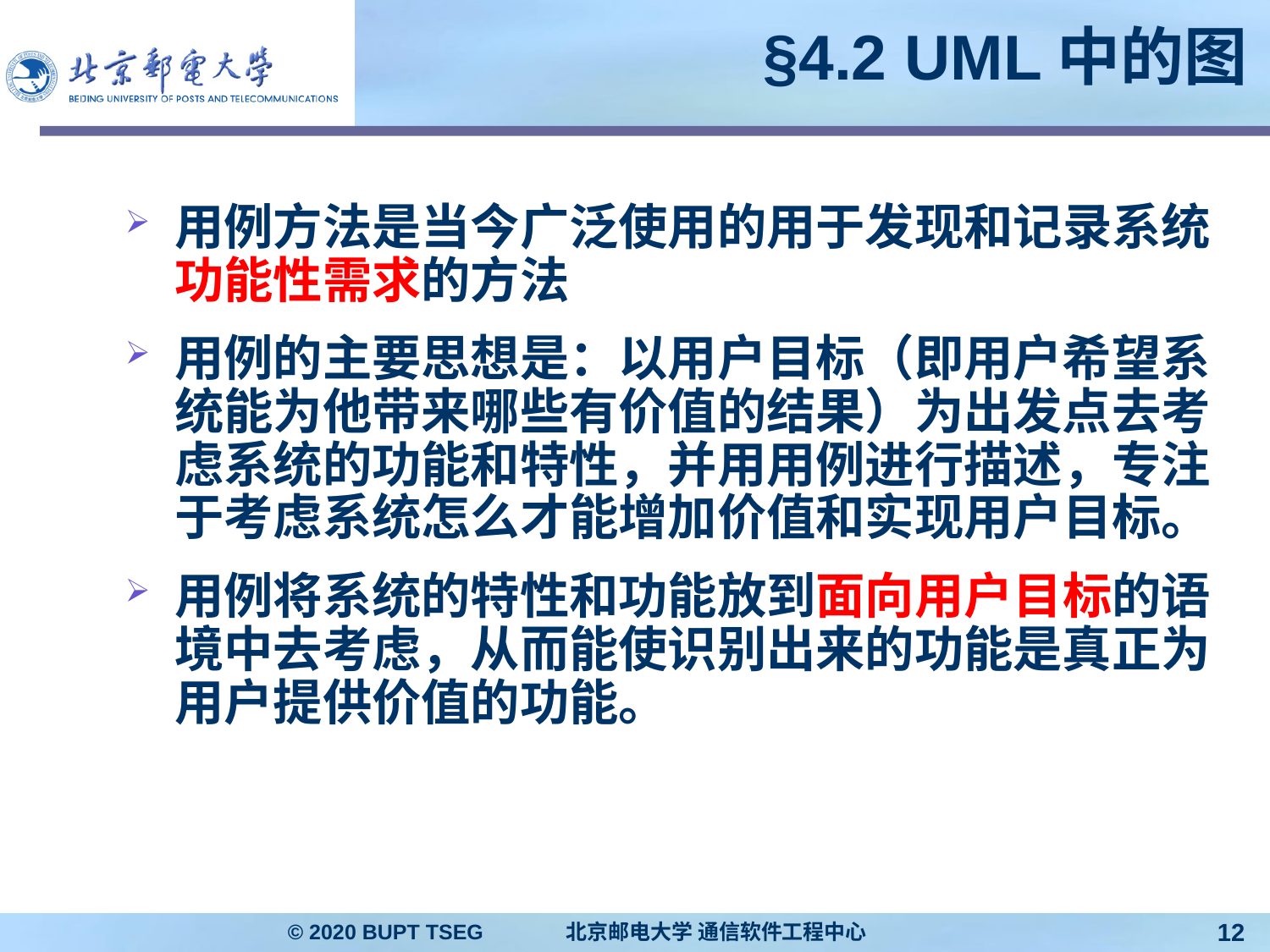

# §4.2 UML中的图

用例方法是当今广泛使用的用于发现和记录系统功能性需求的方法
用例的主要思想是：以用户目标（即用户希望系统能为他带来哪些有价值的结果）为出发点去考虑系统的功能和特性，并用用例进行描述，专注于考虑系统怎么才能增加价值和实现用户目标。
用例将系统的特性和功能放到面向用户目标的语境中去考虑，从而能使识别出来的功能是真正为用户提供价值的功能。
© 2020 BUPT TSEG             北京邮电大学 通信软件工程中心